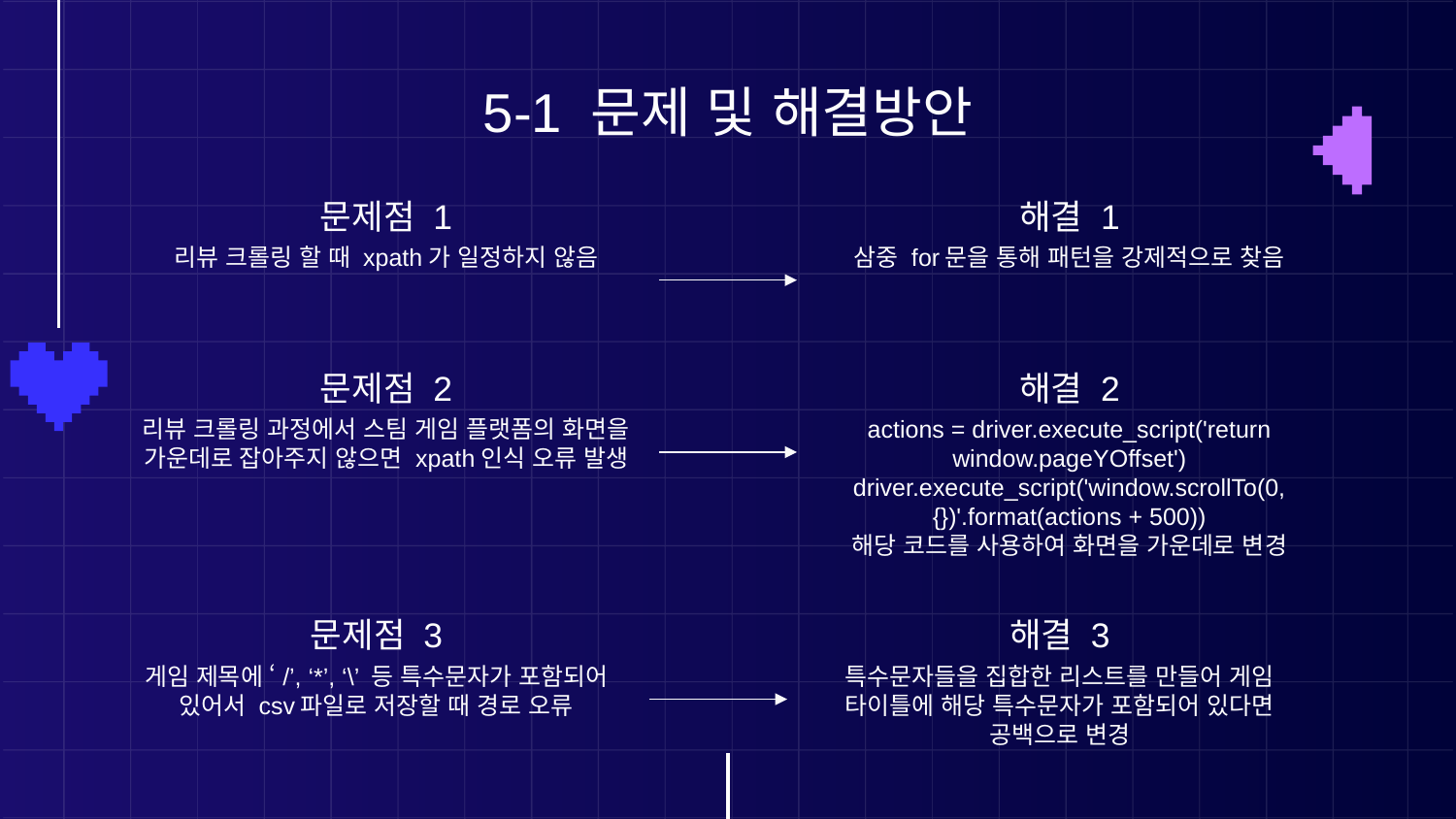

# 5-1 문제 및 해결방안

문제점 1
해결 1
리뷰 크롤링 할 때 xpath가 일정하지 않음
삼중 for문을 통해 패턴을 강제적으로 찾음
문제점 2
해결 2
리뷰 크롤링 과정에서 스팀 게임 플랫폼의 화면을 가운데로 잡아주지 않으면 xpath인식 오류 발생
actions = driver.execute_script('return window.pageYOffset') driver.execute_script('window.scrollTo(0,{})'.format(actions + 500))
해당 코드를 사용하여 화면을 가운데로 변경
문제점 3
해결 3
게임 제목에 ‘/’, ‘*’, ‘\’ 등 특수문자가 포함되어 있어서 csv파일로 저장할 때 경로 오류
특수문자들을 집합한 리스트를 만들어 게임 타이틀에 해당 특수문자가 포함되어 있다면 공백으로 변경